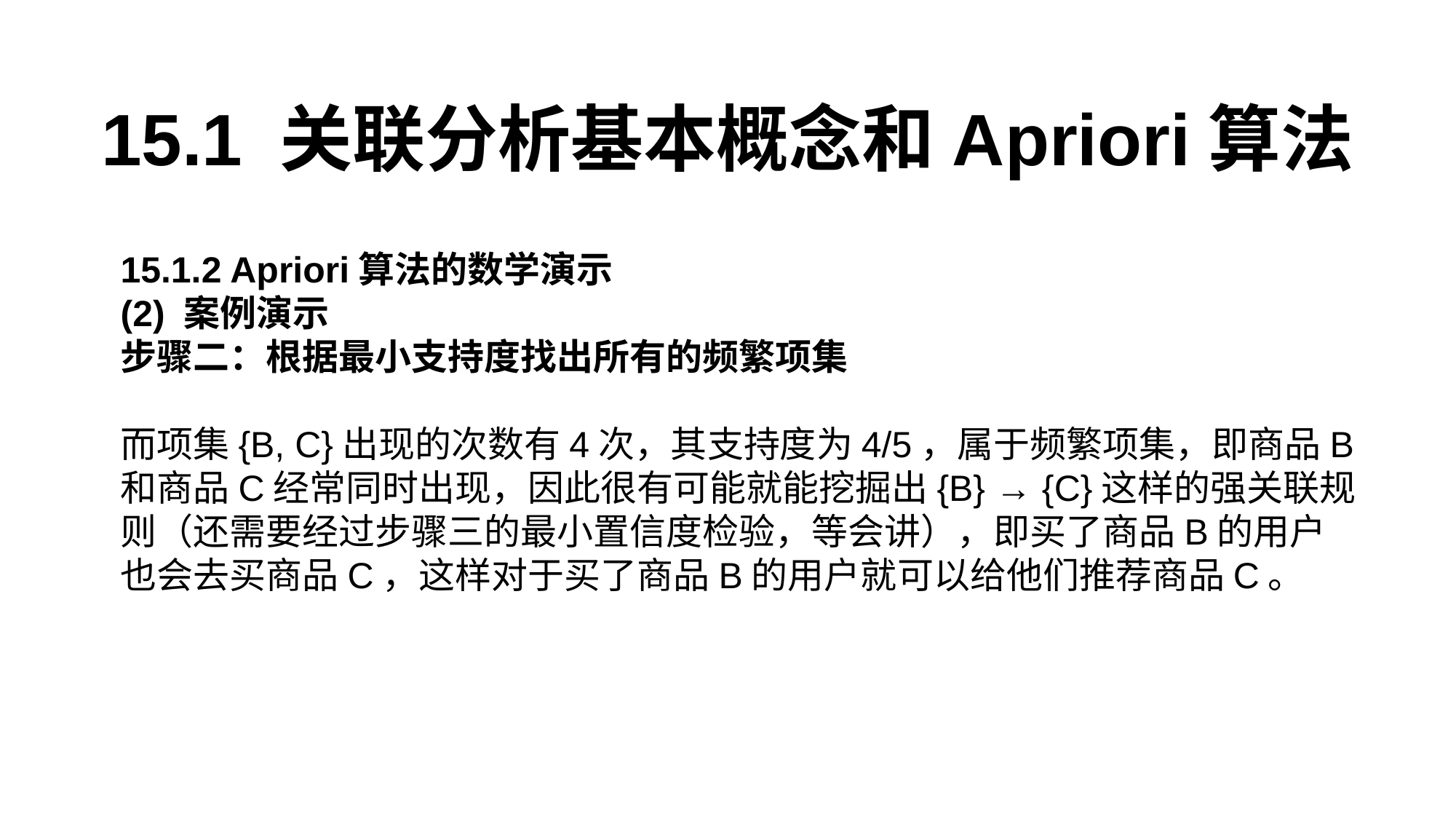

15.1 关联分析基本概念和Apriori算法
15.1.2 Apriori算法的数学演示
(2) 案例演示
步骤二：根据最小支持度找出所有的频繁项集

而项集{B, C}出现的次数有4次，其支持度为4/5，属于频繁项集，即商品B和商品C经常同时出现，因此很有可能就能挖掘出{B} → {C}这样的强关联规则（还需要经过步骤三的最小置信度检验，等会讲），即买了商品B的用户也会去买商品C，这样对于买了商品B的用户就可以给他们推荐商品C。